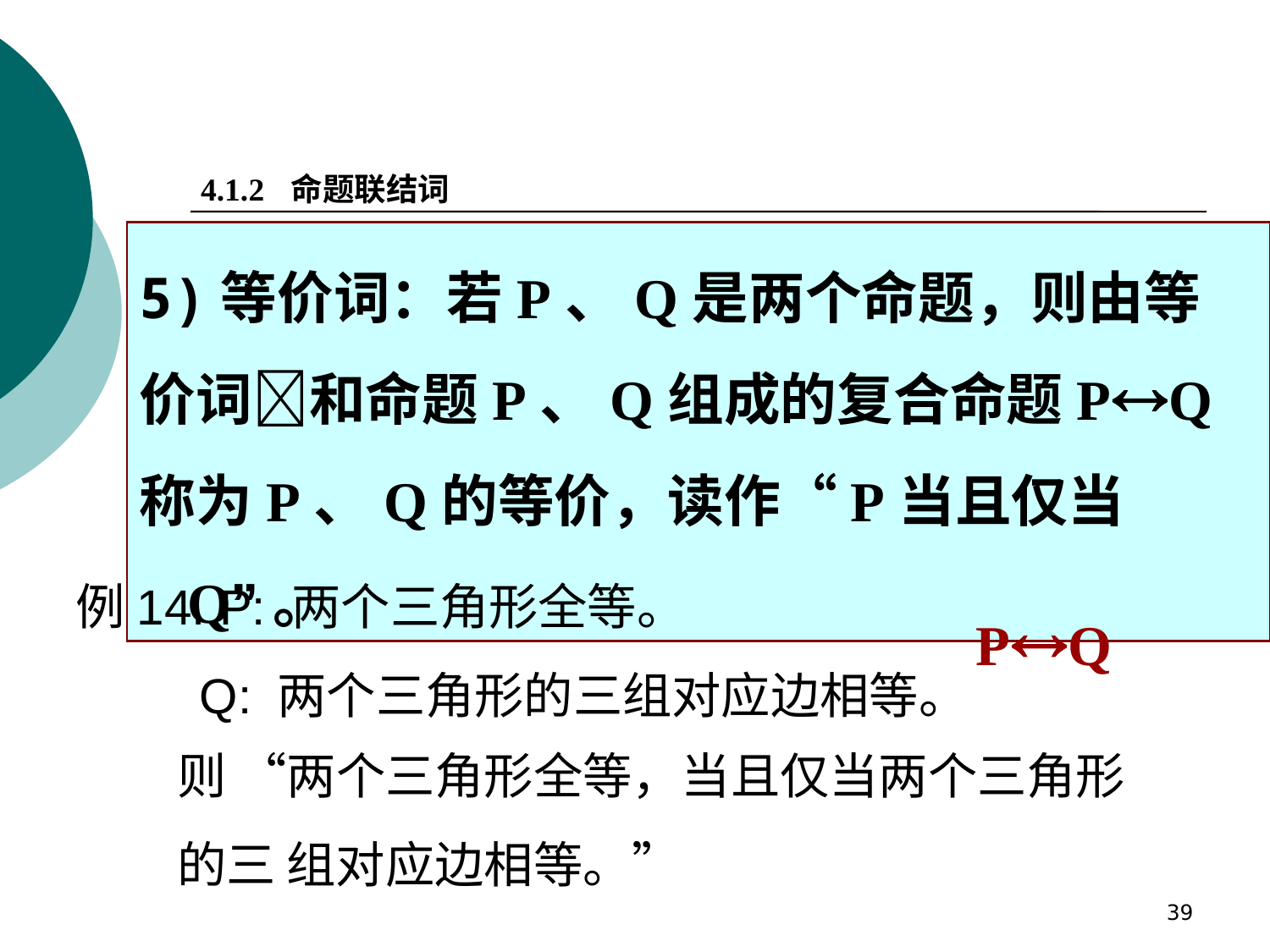

4.1.2 命题联结词
5)等价词：若P、Q是两个命题，则由等
价词↔和命题P、Q组成的复合命题P↔Q
称为P、Q的等价，读作“P当且仅当Q”。
例14. P: 两个三角形全等。
         Q: 两个三角形的三组对应边相等。
P↔Q
则 “两个三角形全等，当且仅当两个三角形
的三 组对应边相等。”
39